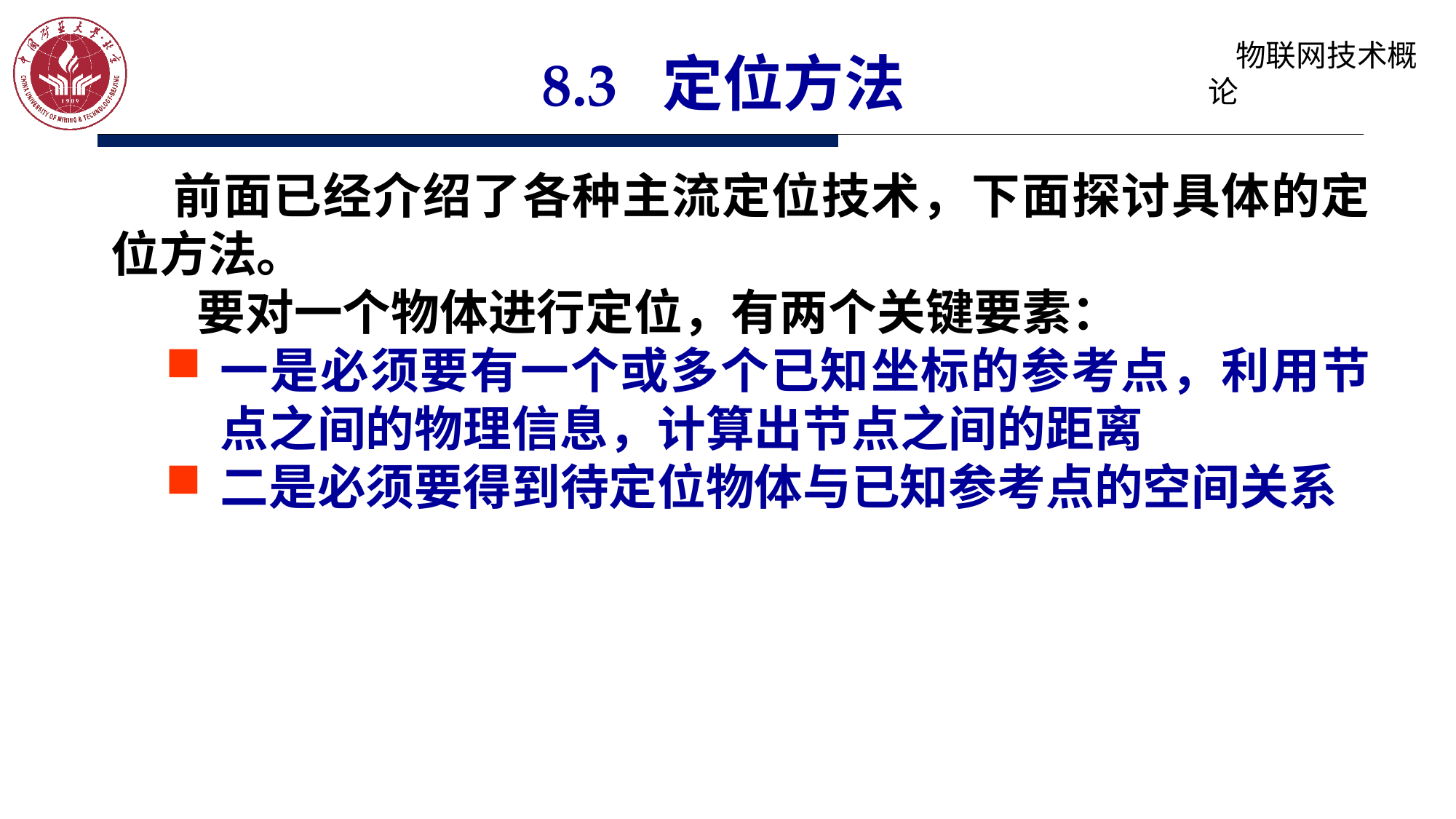

# 8.3  定位方法
    前面已经介绍了各种主流定位技术，下面探讨具体的定位方法。
要对一个物体进行定位，有两个关键要素：
一是必须要有一个或多个已知坐标的参考点，利用节点之间的物理信息，计算出节点之间的距离
二是必须要得到待定位物体与已知参考点的空间关系